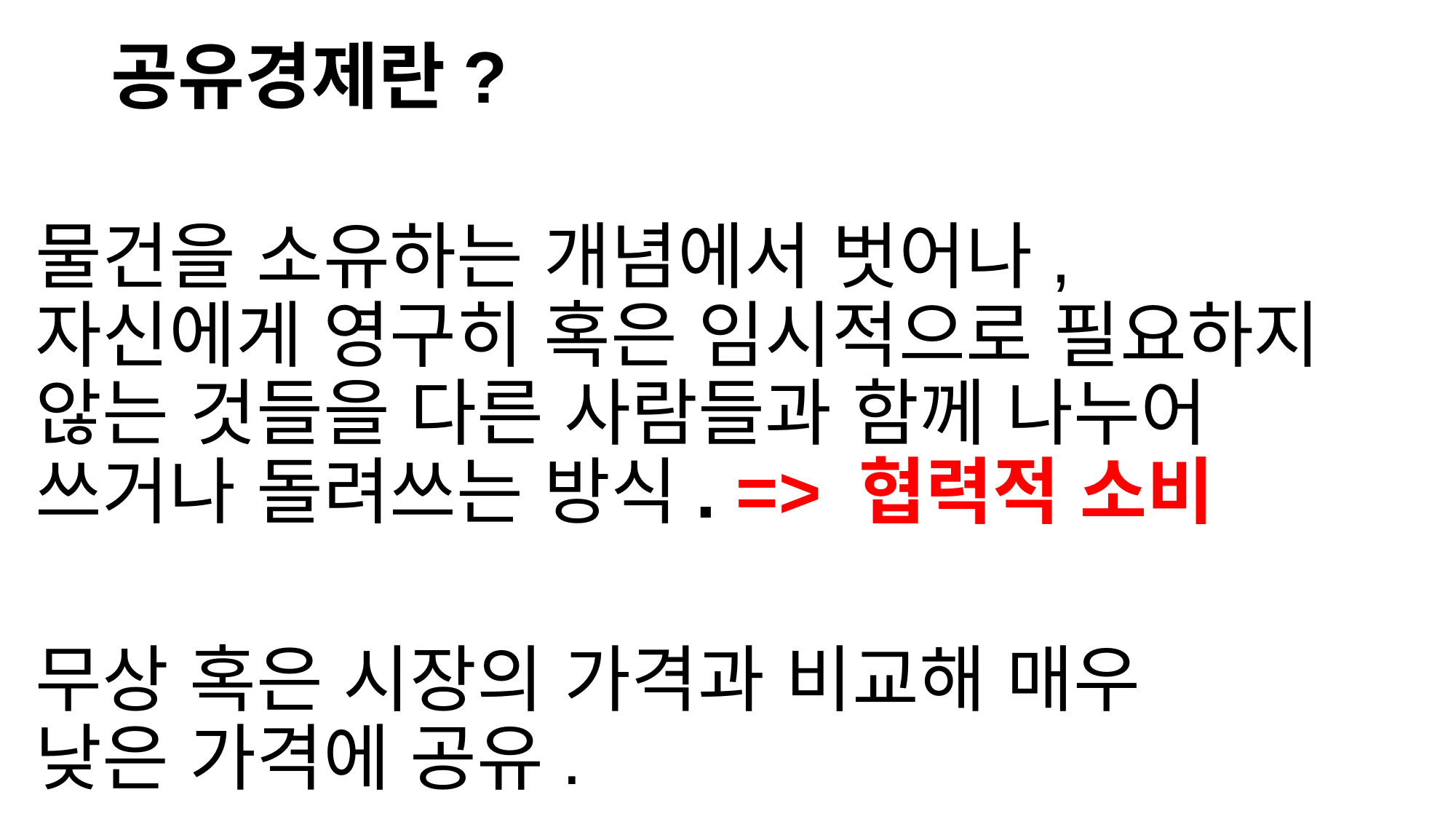

# 공유경제란?

물건을 소유하는 개념에서 벗어나,
자신에게 영구히 혹은 임시적으로 필요하지 않는 것들을 다른 사람들과 함께 나누어 쓰거나 돌려쓰는 방식. => 협력적 소비

무상 혹은 시장의 가격과 비교해 매우
낮은 가격에 공유.